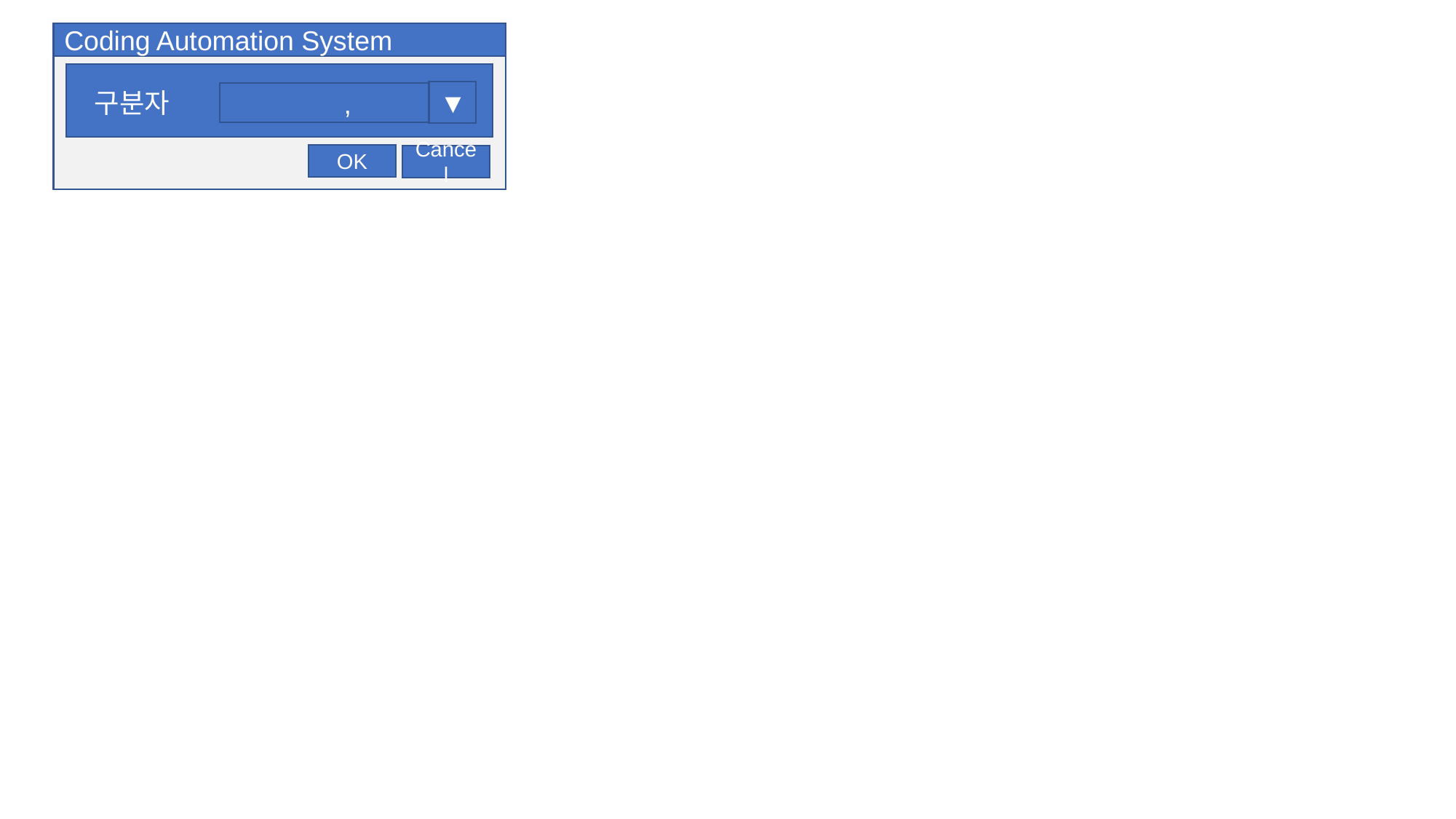

Coding Automation System

▼
구분자
,
OK
Cancel